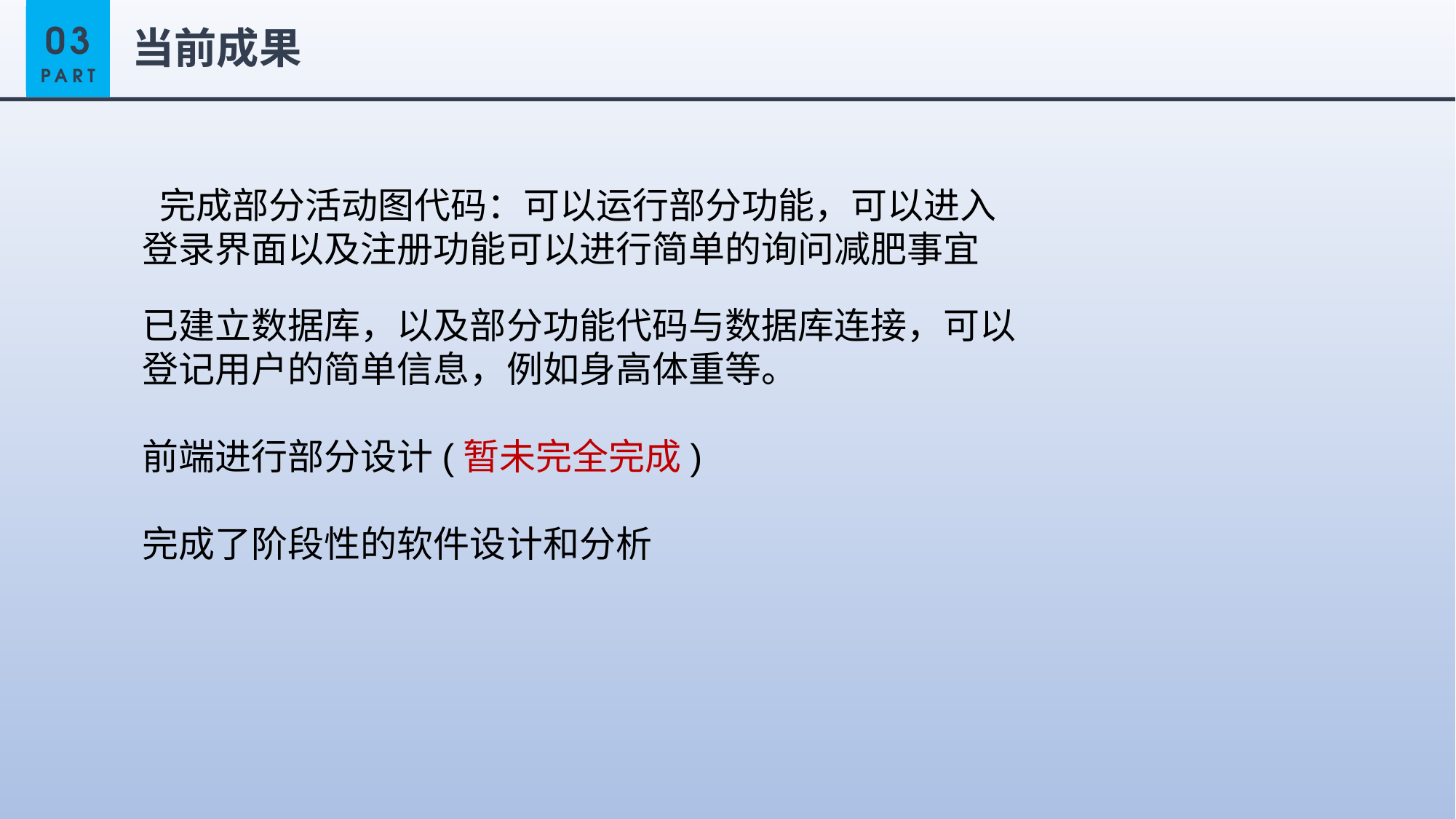

03
PART

03
PART
当前成果

 完成部分活动图代码：可以运行部分功能，可以进入登录界面以及注册功能可以进行简单的询问减肥事宜

已建立数据库，以及部分功能代码与数据库连接，可以登记用户的简单信息，例如身高体重等。

前端进行部分设计(暂未完全完成)

完成了阶段性的软件设计和分析